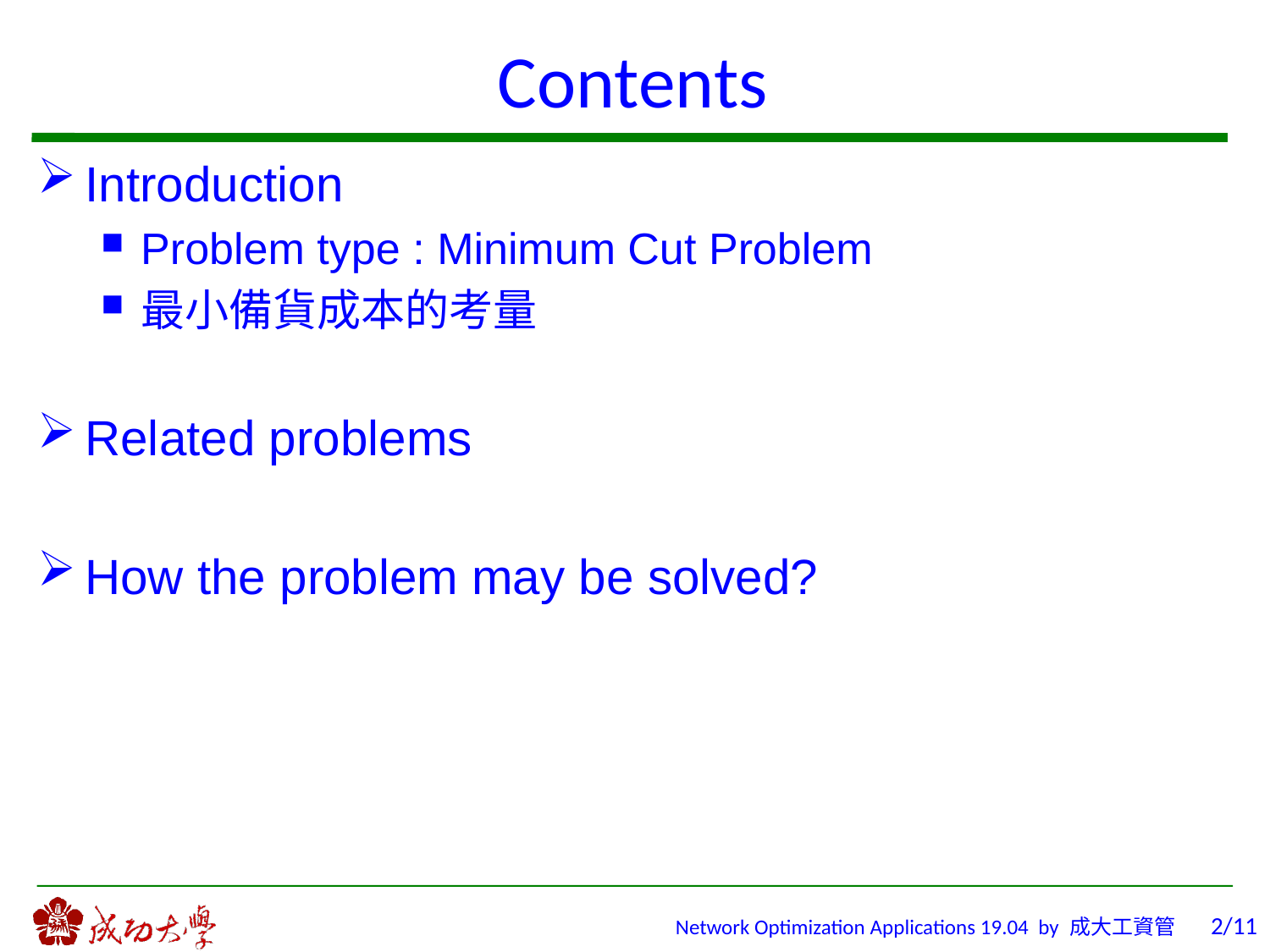

# Contents
Introduction
Problem type : Minimum Cut Problem
最小備貨成本的考量

Related problems

How the problem may be solved?